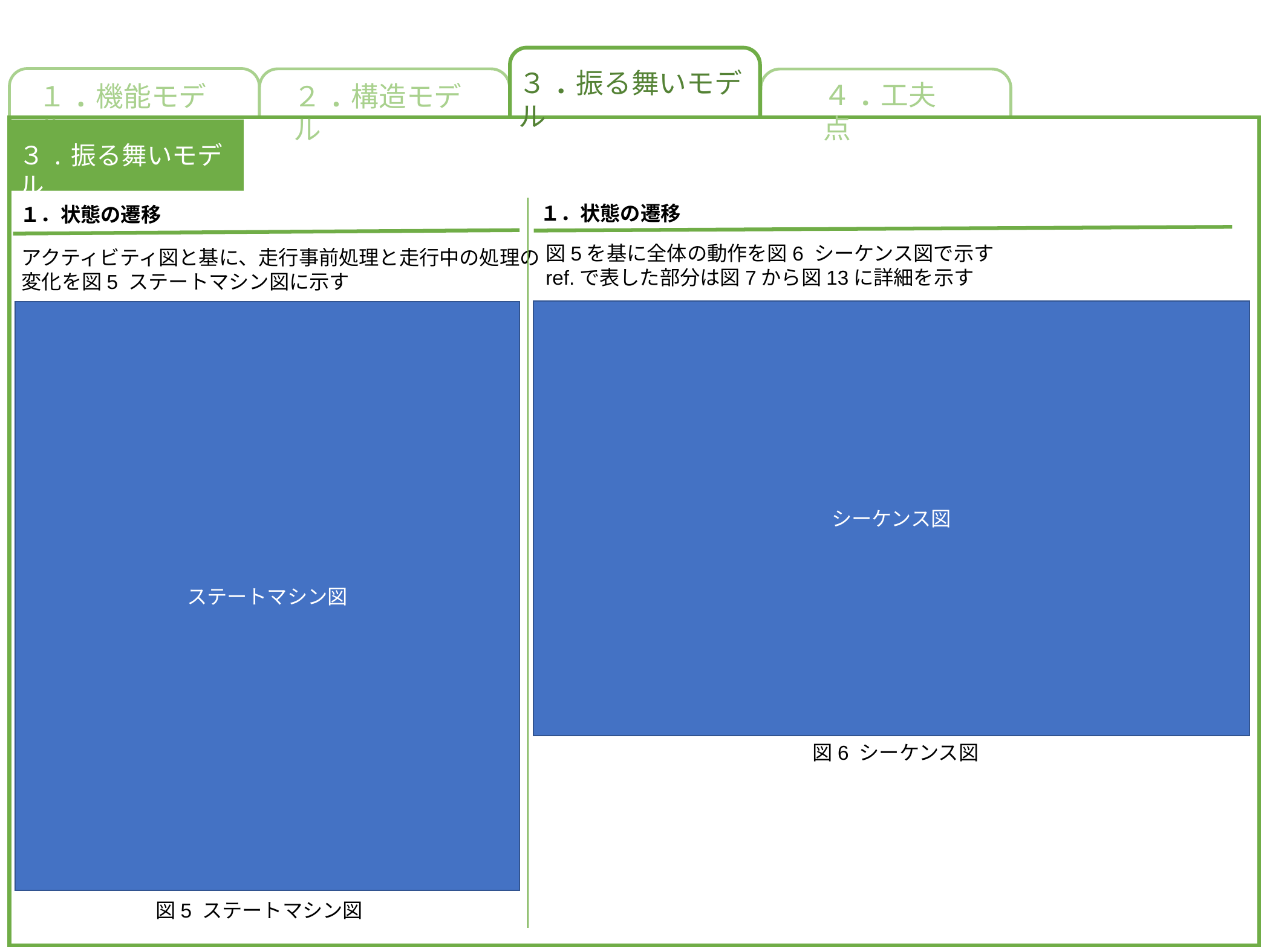

３.振る舞いモデル

４.工夫点
２.構造モデル
１.機能モデル

３.振る舞いモデル
１．状態の遷移
１．状態の遷移
図5を基に全体の動作を図6 シーケンス図で示す
ref.で表した部分は図7から図13に詳細を示す
アクティビティ図と基に、走行事前処理と走行中の処理の変化を図5 ステートマシン図に示す
シーケンス図
ステートマシン図
図6 シーケンス図
図5 ステートマシン図